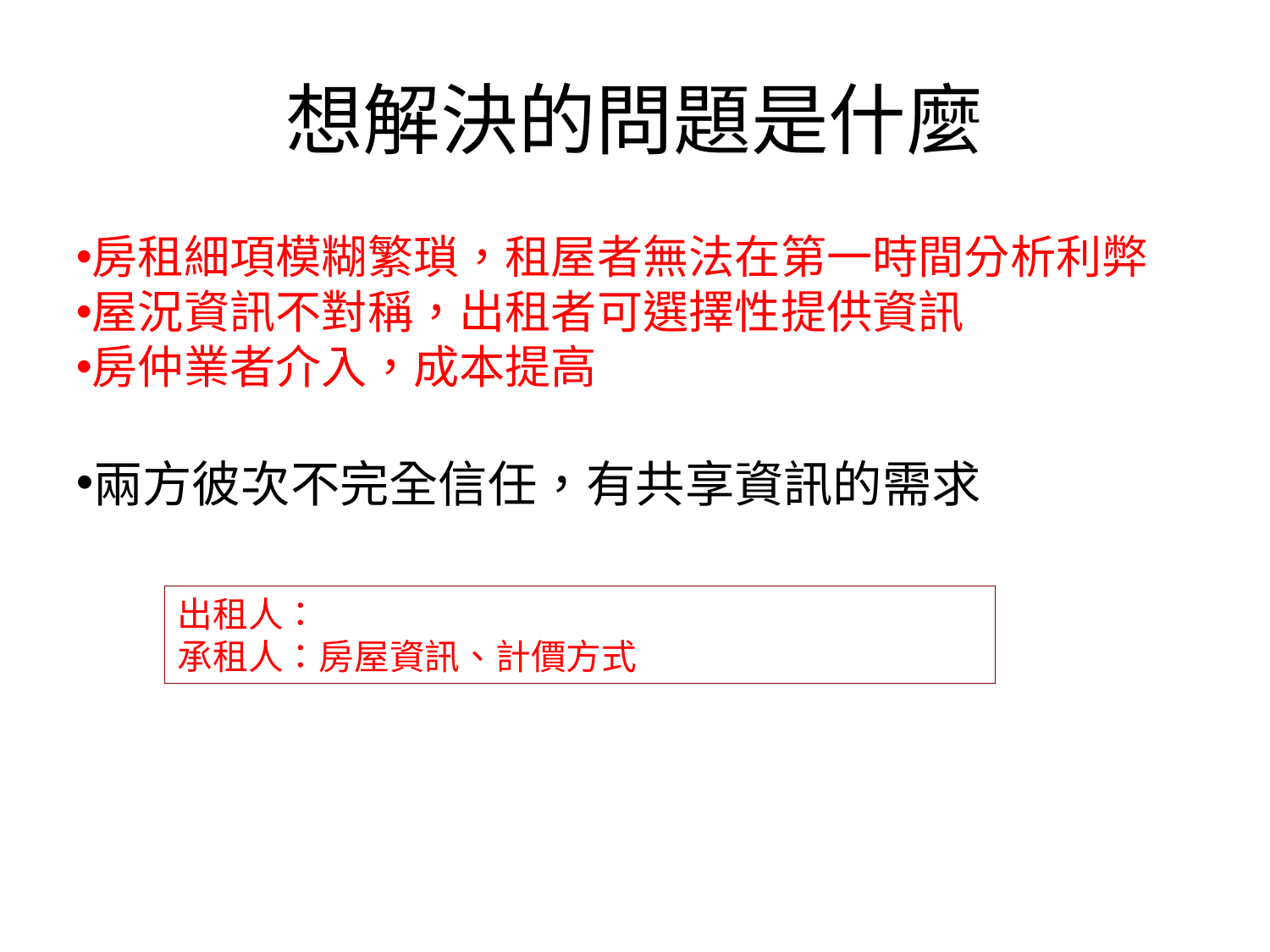

想解決的問題是什麼
房租細項模糊繁瑣，租屋者無法在第一時間分析利弊
屋況資訊不對稱，出租者可選擇性提供資訊
房仲業者介入，成本提高

兩方彼次不完全信任，有共享資訊的需求
出租人：
承租人：房屋資訊、計價方式